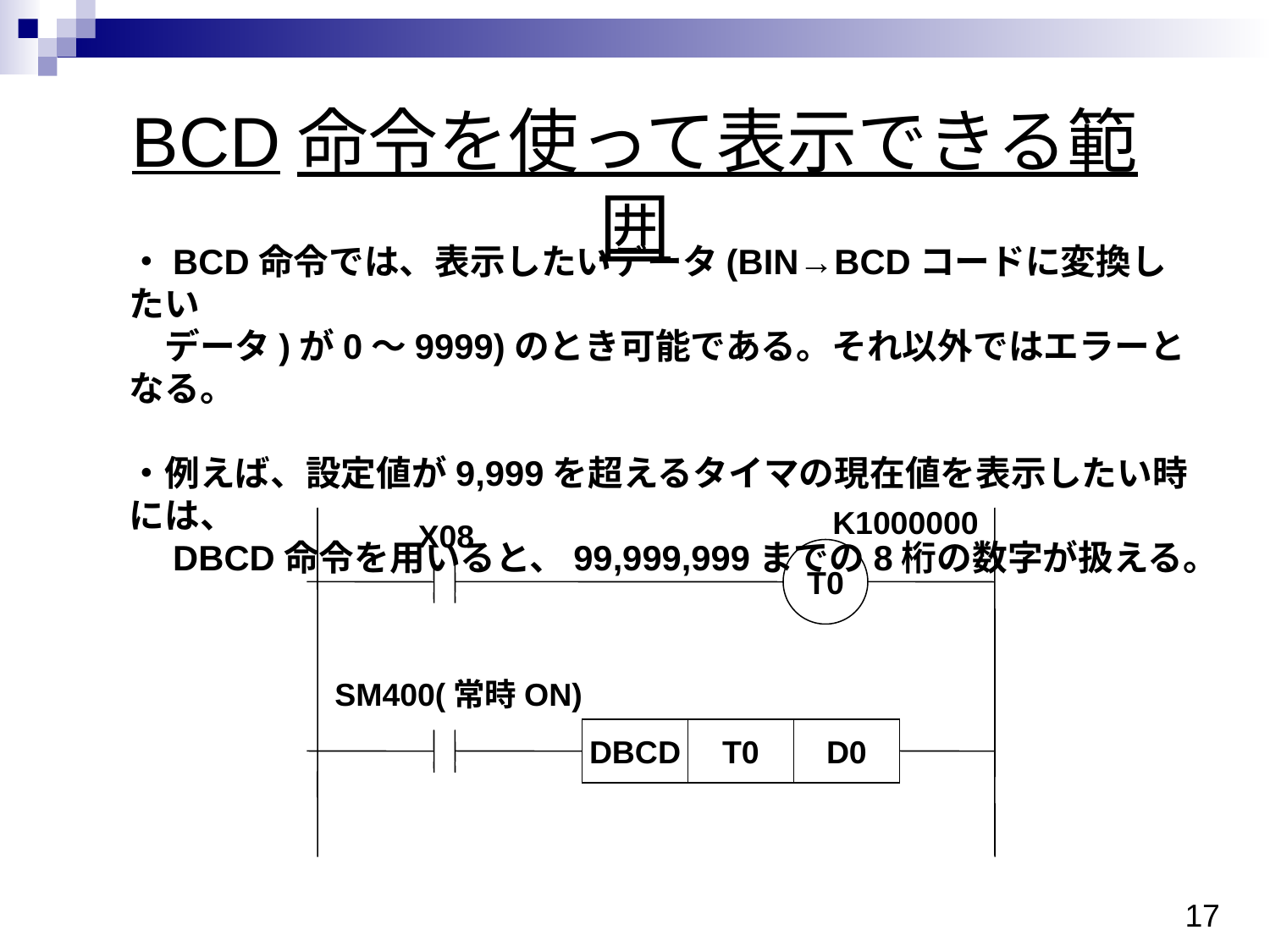

BCD命令を使って表示できる範囲
・BCD命令では、表示したいデータ(BIN→BCDコードに変換したい
　データ)が0～9999)のとき可能である。それ以外ではエラーとなる。

・例えば、設定値が9,999を超えるタイマの現在値を表示したい時には、
　DBCD命令を用いると、99,999,999までの8桁の数字が扱える。
K1000000

X08

T0

SM400(常時ON)
DBCD
T0
D0

17